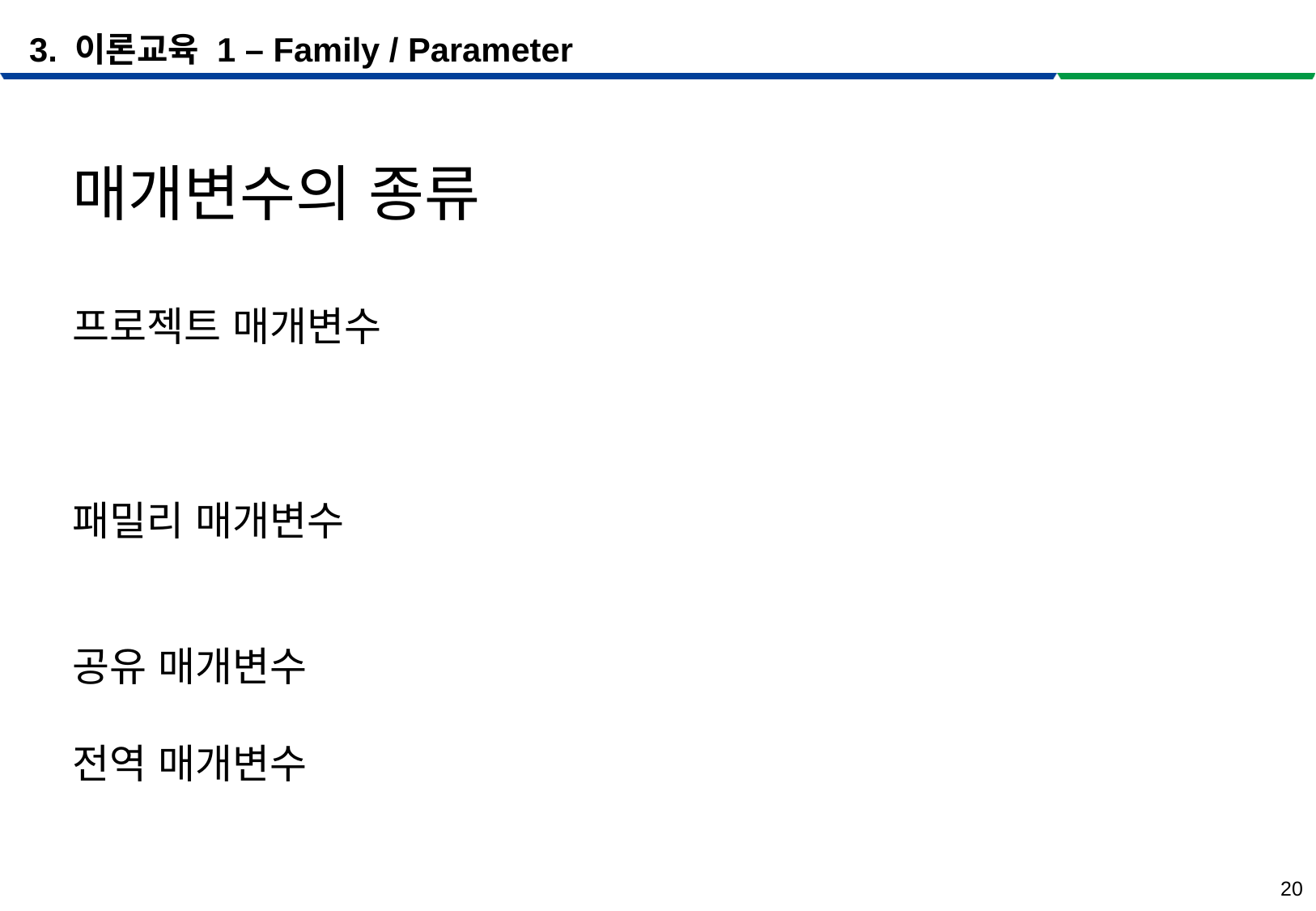

# 3. 이론교육 1 – Family / Parameter
매개변수의 종류

프로젝트 매개변수

패밀리 매개변수

공유 매개변수

전역 매개변수